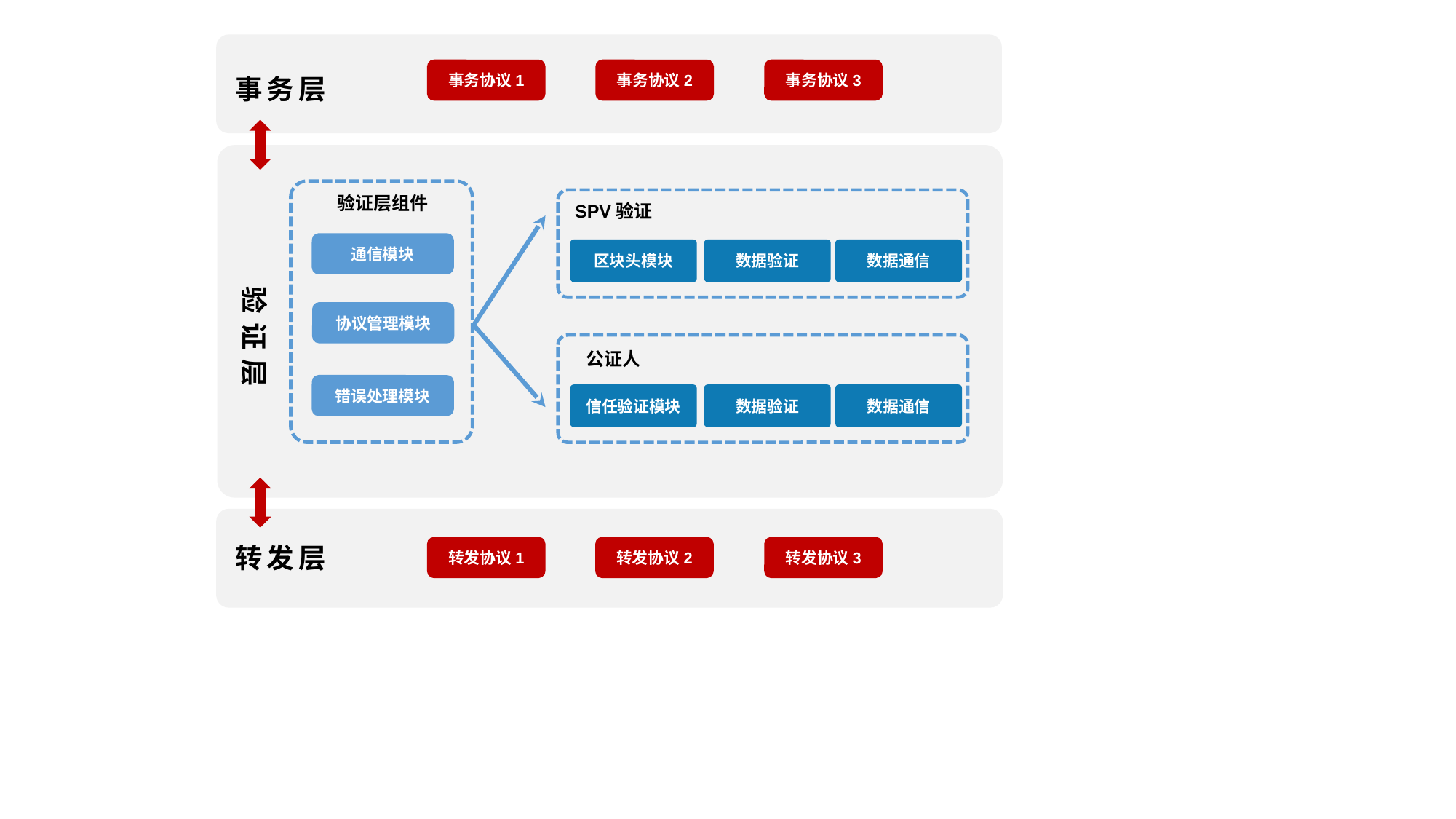

事务协议1
事务协议2
事务协议3
事务层

验证层组件

验证层
SPV验证
通信模块
区块头模块
数据验证
数据通信
协议管理模块

公证人
错误处理模块
信任验证模块
数据验证
数据通信

转发层
转发协议1
转发协议2
转发协议3